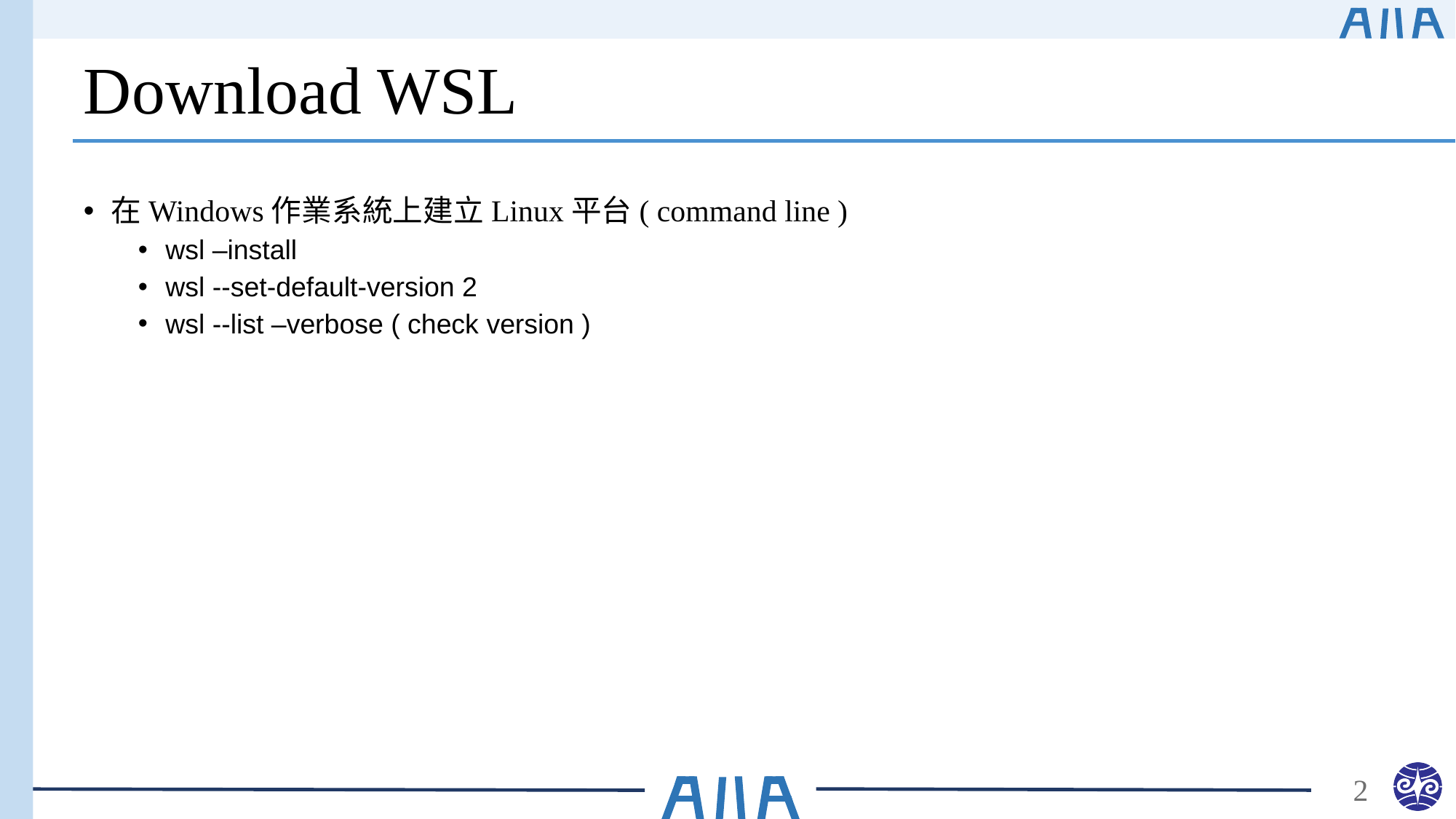

# Download WSL
在Windows作業系統上建立Linux平台( command line )
wsl –install
wsl --set-default-version 2
wsl --list –verbose ( check version )